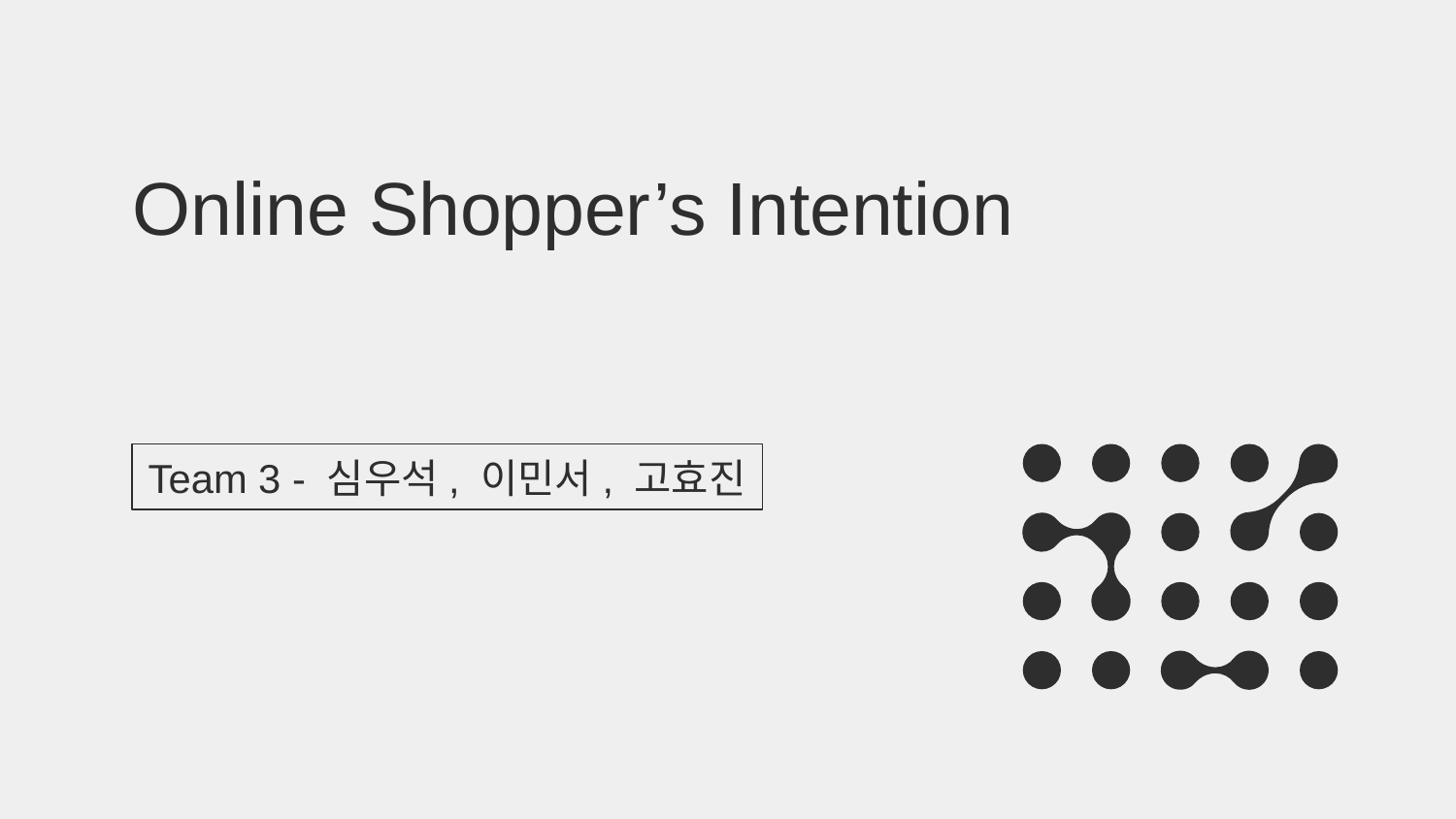

# Online Shopper’s Intention
Team 3 - 심우석, 이민서, 고효진